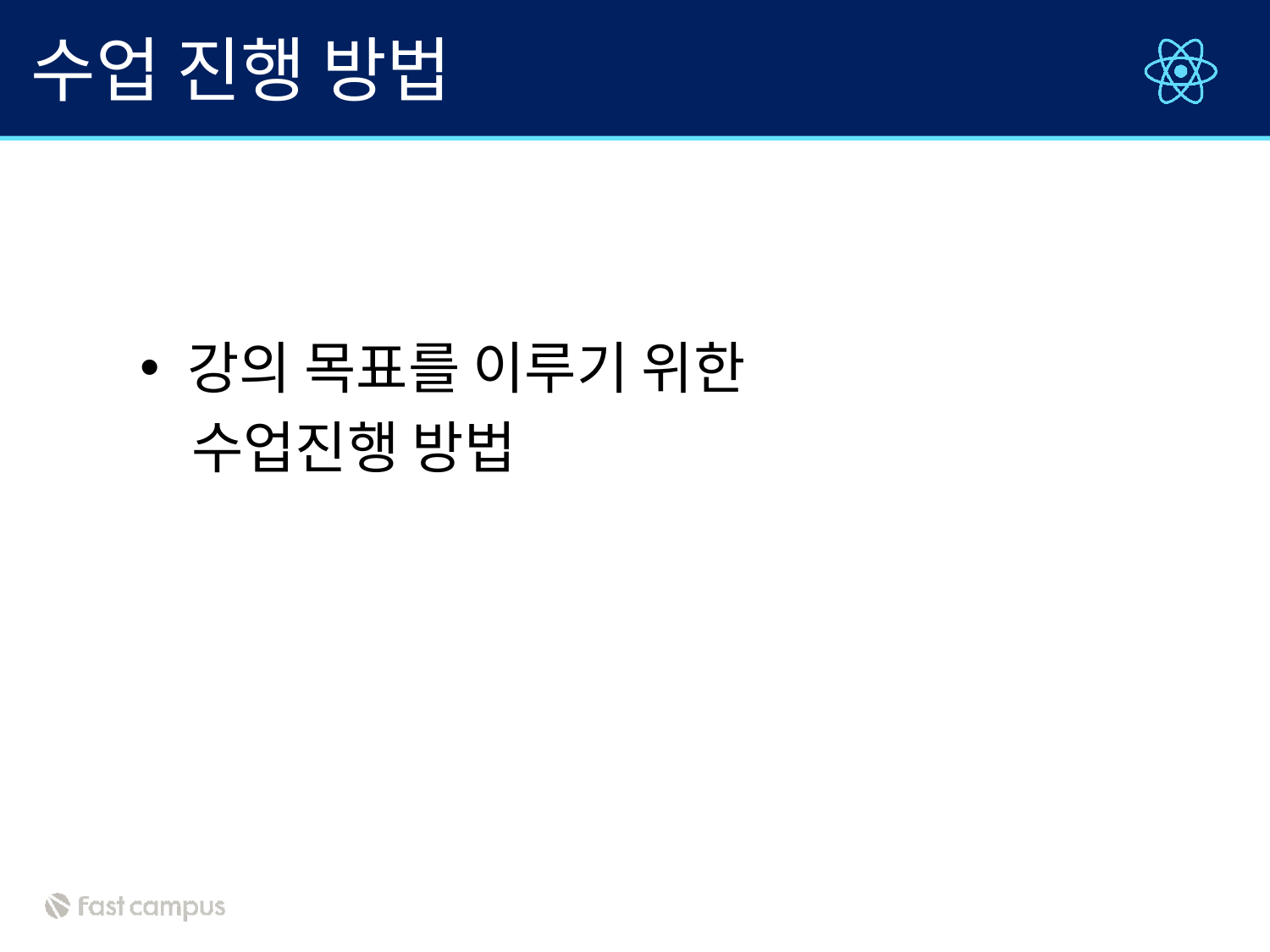

# 수업 진행 방법

강의 목표를 이루기 위한
   수업진행 방법